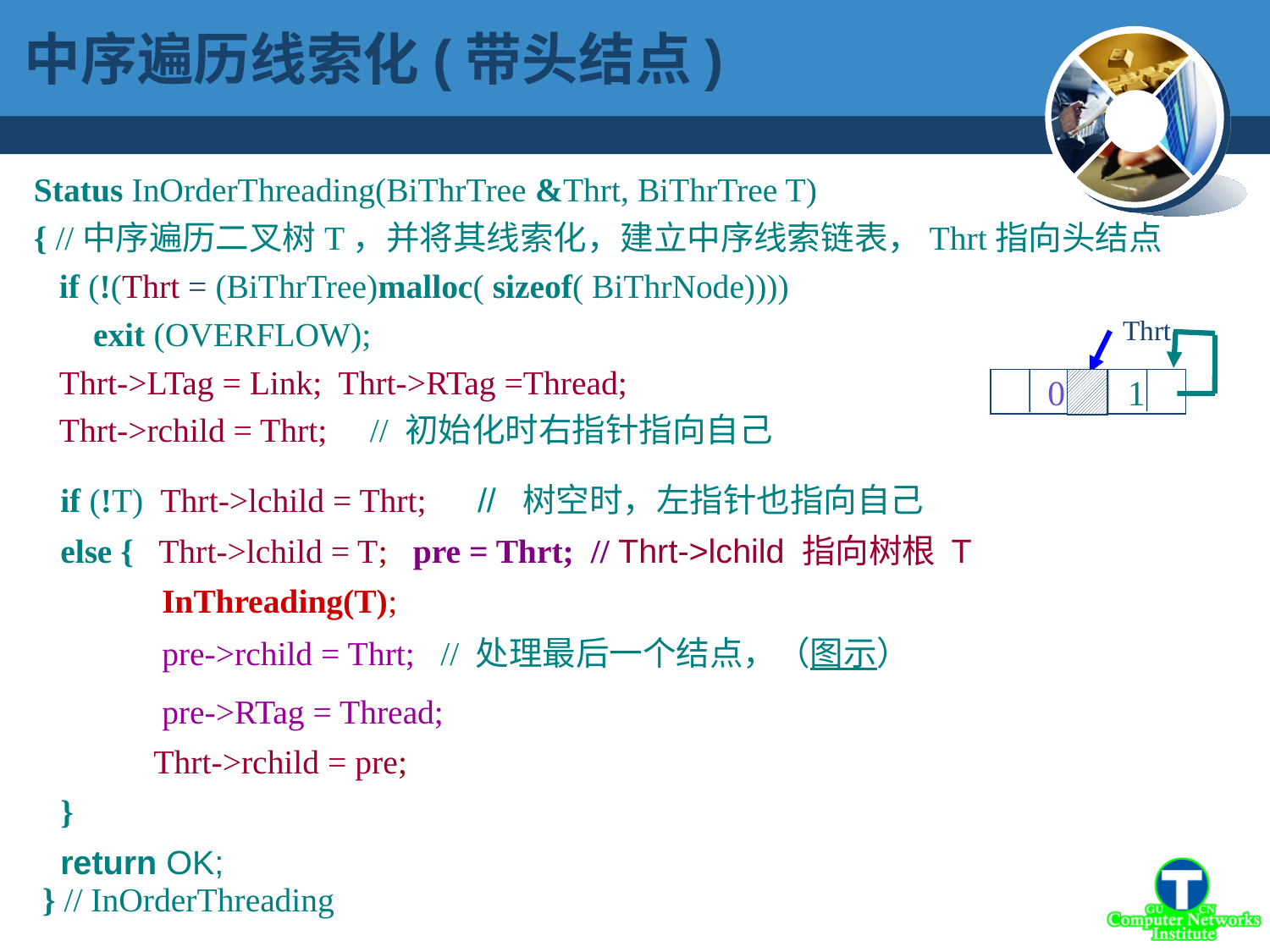

中序遍历线索化(带头结点)
Status InOrderThreading(BiThrTree &Thrt, BiThrTree T)
{ //中序遍历二叉树T，并将其线索化，建立中序线索链表，Thrt指向头结点
   if (!(Thrt = (BiThrTree)malloc( sizeof( BiThrNode))))
       exit (OVERFLOW);
   Thrt->LTag = Link;  Thrt->RTag =Thread;
   Thrt->rchild = Thrt;     // 初始化时右指针指向自己

 } // InOrderThreading
Thrt

     0       1

if (!T)  Thrt->lchild = Thrt;      //  树空时，左指针也指向自己
else {   Thrt->lchild = T;   pre = Thrt;  // Thrt->lchild 指向树根 T
            InThreading(T);
            pre->rchild = Thrt;   // 处理最后一个结点，（图示）
            pre->RTag = Thread;
           Thrt->rchild = pre;
}
return OK;
95